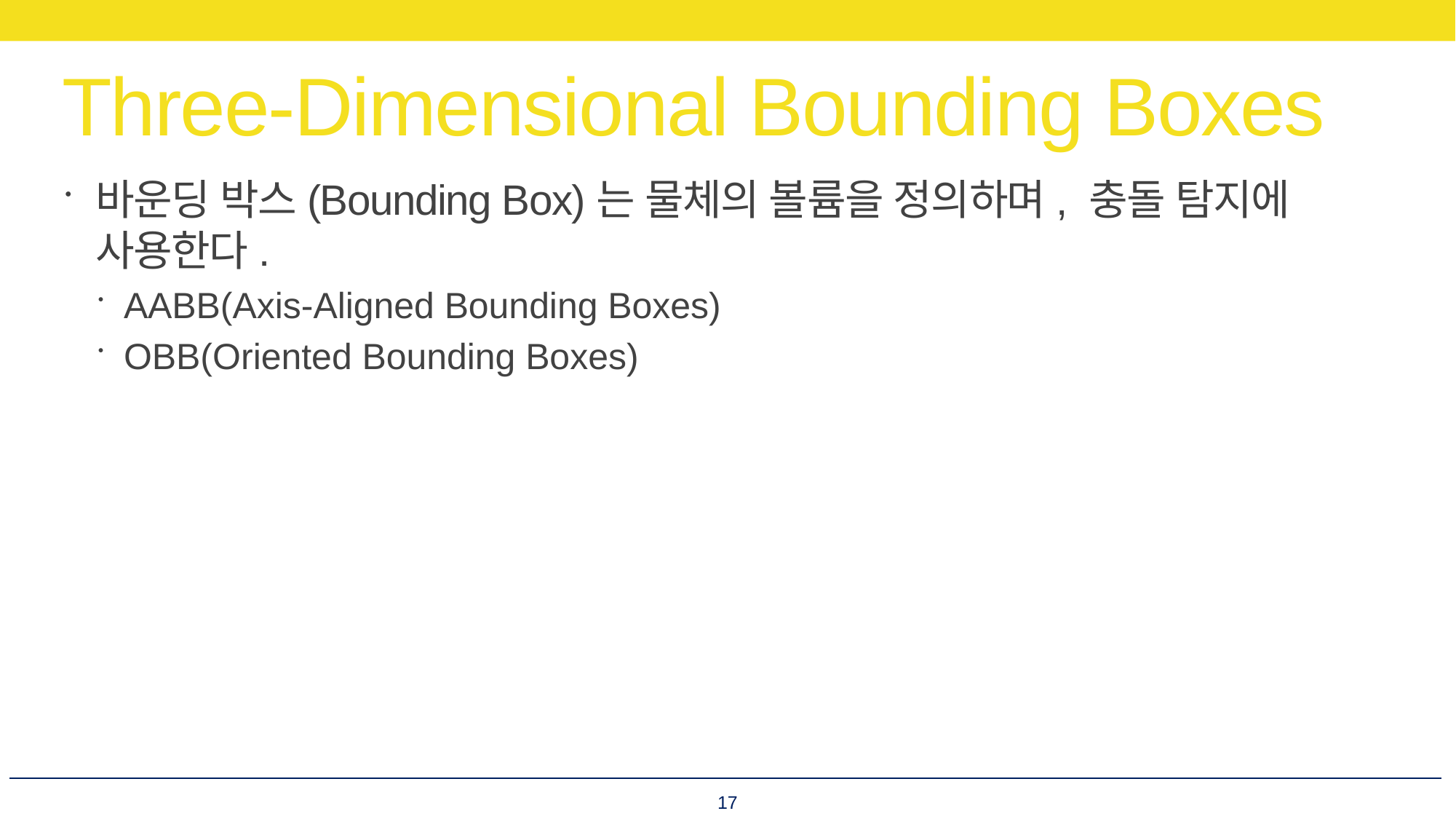

# Three-Dimensional Bounding Boxes
바운딩 박스(Bounding Box)는 물체의 볼륨을 정의하며, 충돌 탐지에 사용한다.
AABB(Axis-Aligned Bounding Boxes)
OBB(Oriented Bounding Boxes)
17